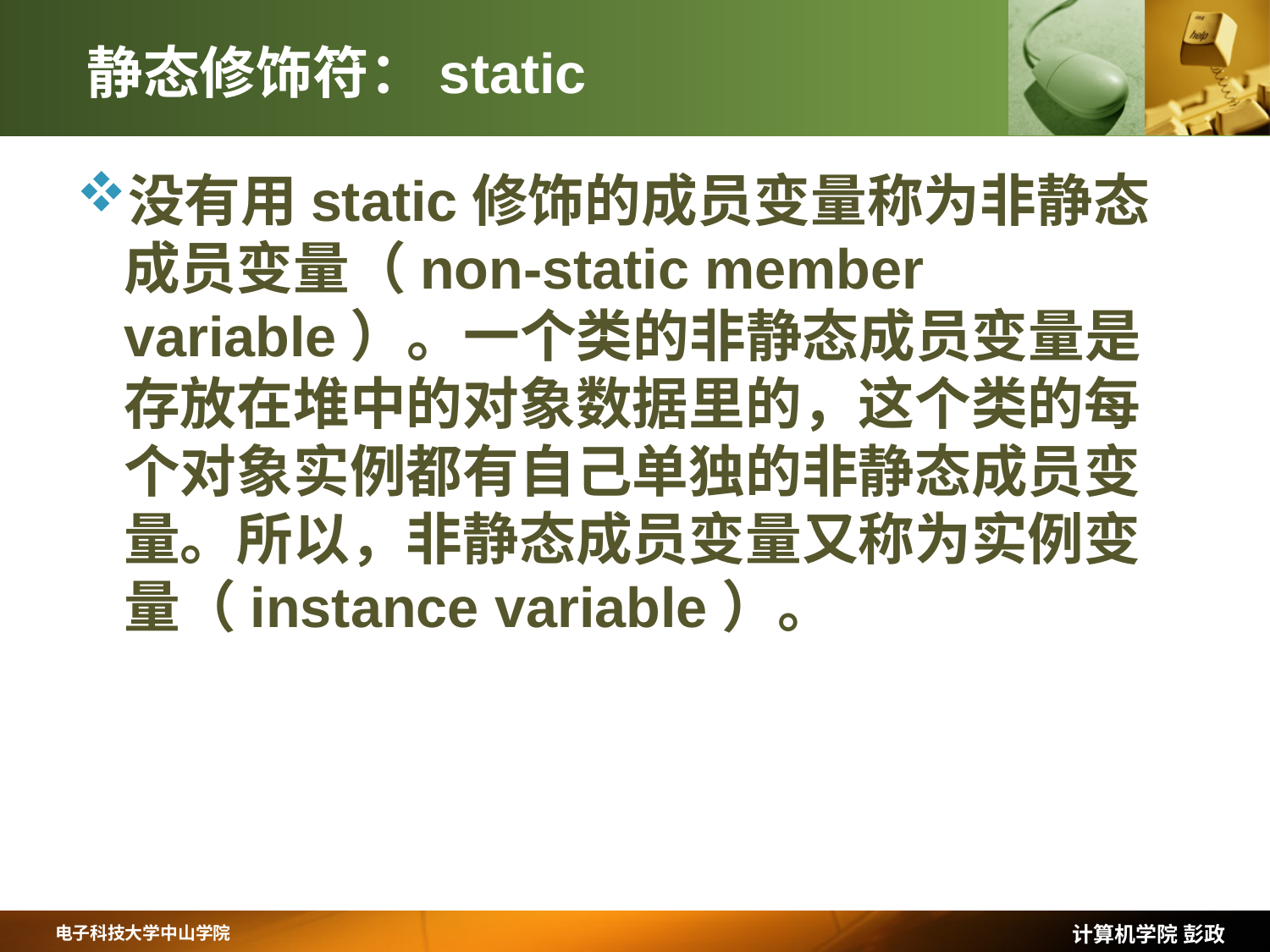

# 静态修饰符：static
没有用static修饰的成员变量称为非静态成员变量（non-static member variable）。一个类的非静态成员变量是存放在堆中的对象数据里的，这个类的每个对象实例都有自己单独的非静态成员变量。所以，非静态成员变量又称为实例变量（instance variable）。
计算机学院 彭政
电子科技大学中山学院